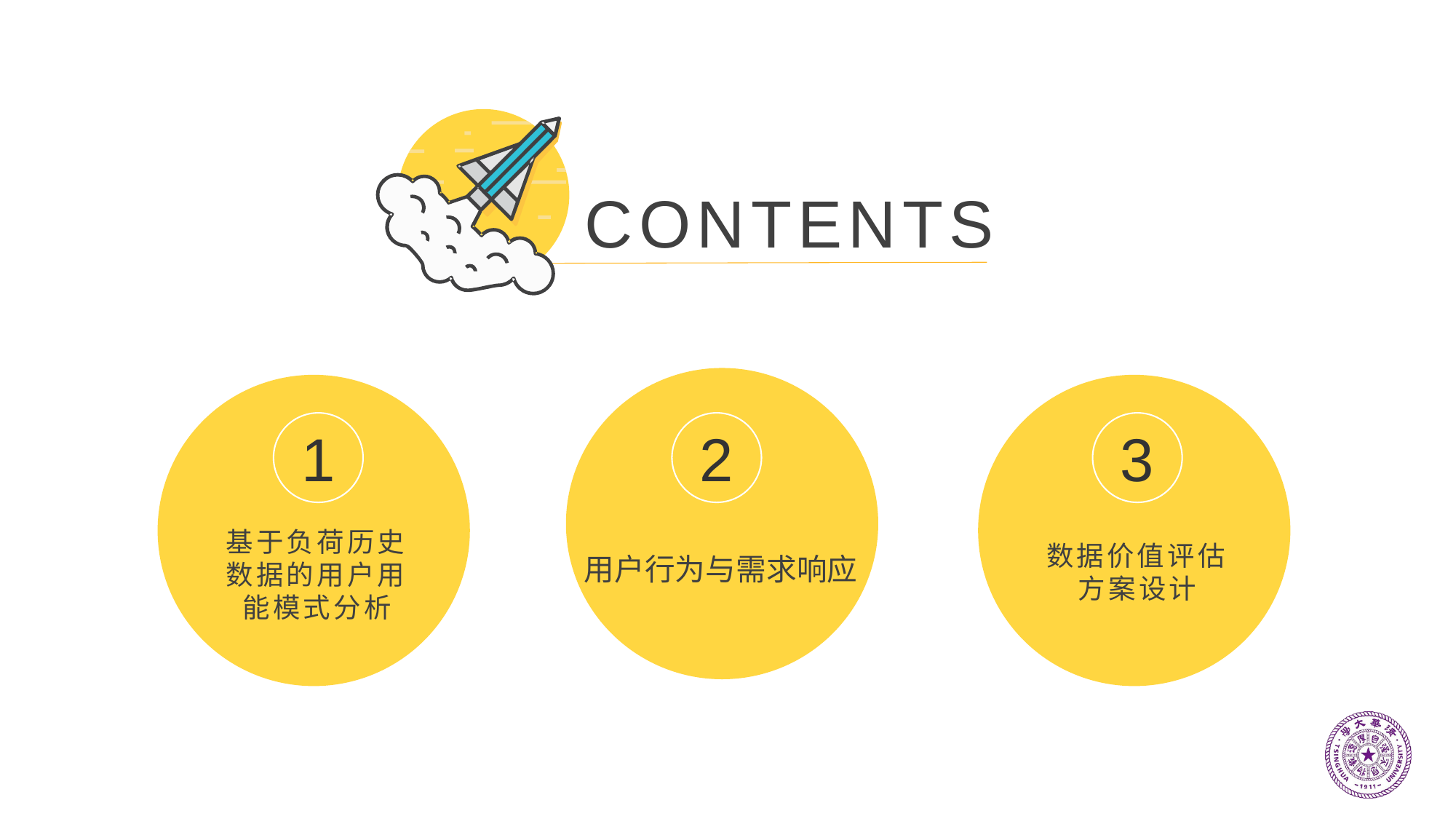

CONTENTS

1
2
3
用户行为与需求响应
数据价值评估方案设计
基于负荷历史数据的用户用能模式分析